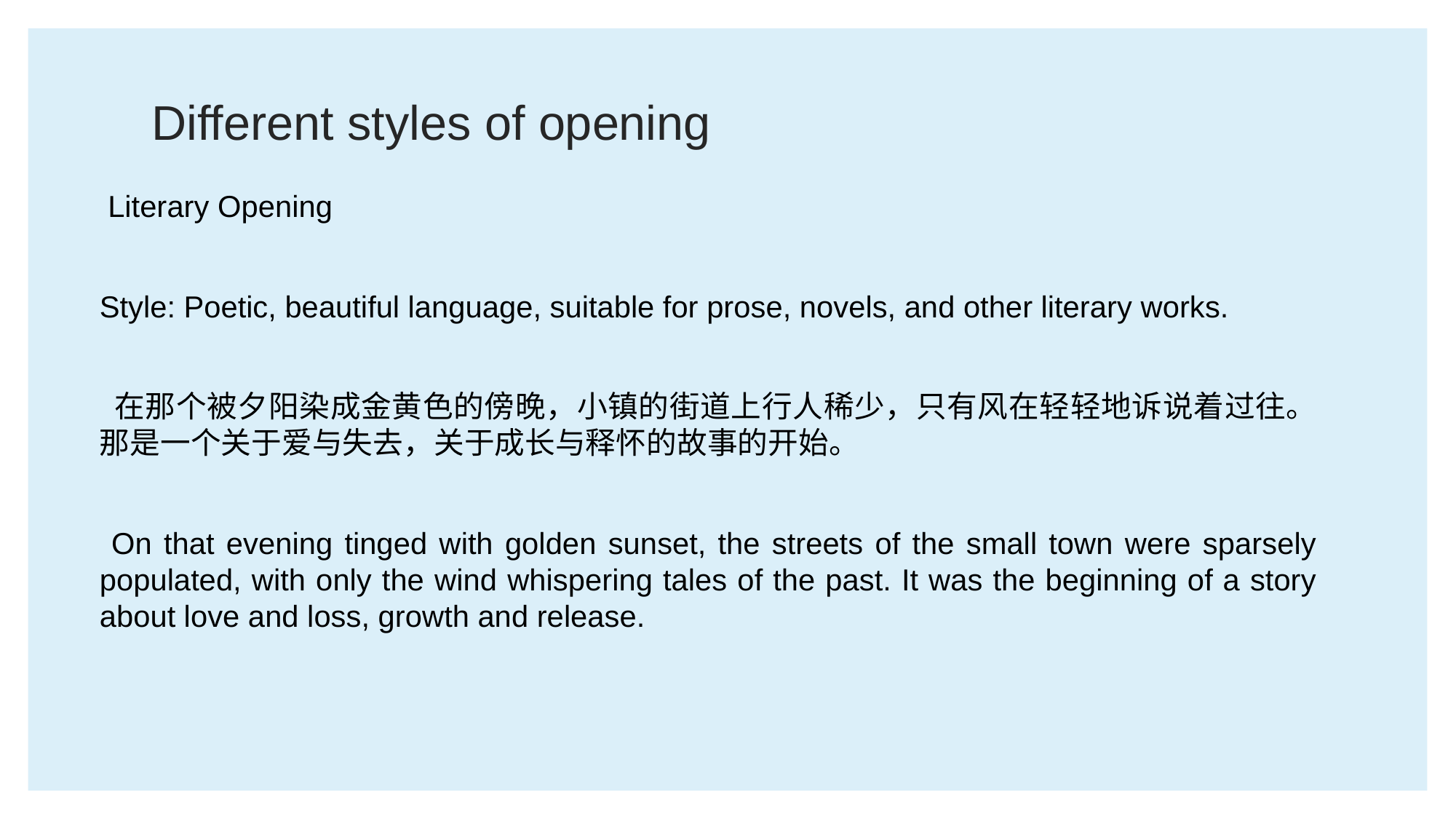

# Different styles of opening
 Literary Opening

Style: Poetic, beautiful language, suitable for prose, novels, and other literary works.

 在那个被夕阳染成金黄色的傍晚，小镇的街道上行人稀少，只有风在轻轻地诉说着过往。那是一个关于爱与失去，关于成长与释怀的故事的开始。

 On that evening tinged with golden sunset, the streets of the small town were sparsely populated, with only the wind whispering tales of the past. It was the beginning of a story about love and loss, growth and release.